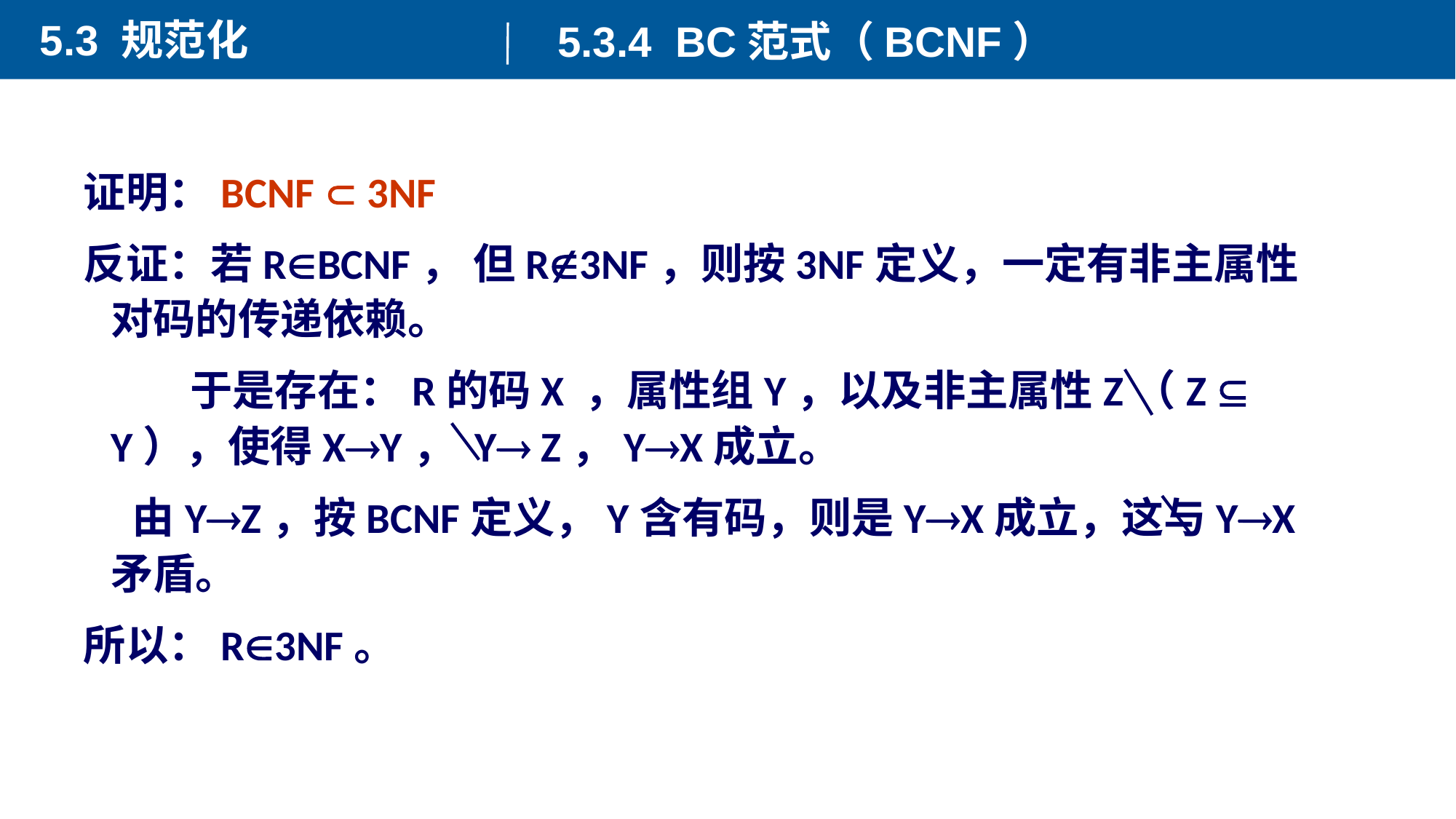

5.3 规范化
5.3.4  BC范式（BCNF）
证明：BCNF ⊂ 3NF
反证：若R∈BCNF， 但R∉3NF，则按3NF定义，一定有非主属性对码的传递依赖。
          于是存在：R的码X ，属性组Y，以及非主属性Z（Z ⊆ Y），使得X→Y， Y→ Z，Y→X成立。
    由Y→Z，按BCNF定义，Y含有码，则是Y→X成立，这与Y→X矛盾。
所以：R∈3NF。